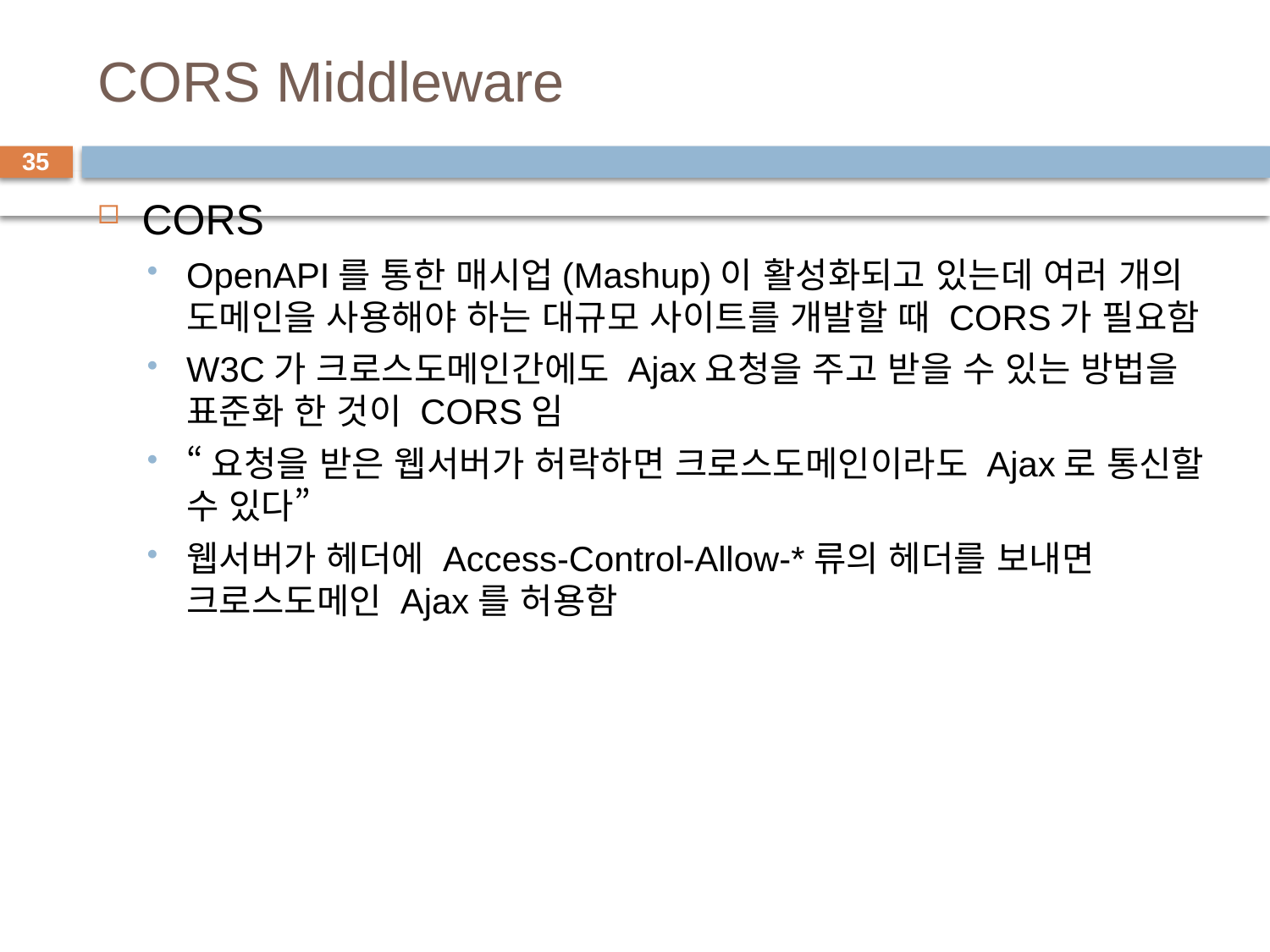

# CORS Middleware
35
CORS
OpenAPI를 통한 매시업(Mashup)이 활성화되고 있는데 여러 개의 도메인을 사용해야 하는 대규모 사이트를 개발할 때 CORS가 필요함
W3C가 크로스도메인간에도 Ajax요청을 주고 받을 수 있는 방법을 표준화 한 것이 CORS임
“요청을 받은 웹서버가 허락하면 크로스도메인이라도 Ajax로 통신할 수 있다”
웹서버가 헤더에 Access-Control-Allow-*류의 헤더를 보내면 크로스도메인 Ajax를 허용함